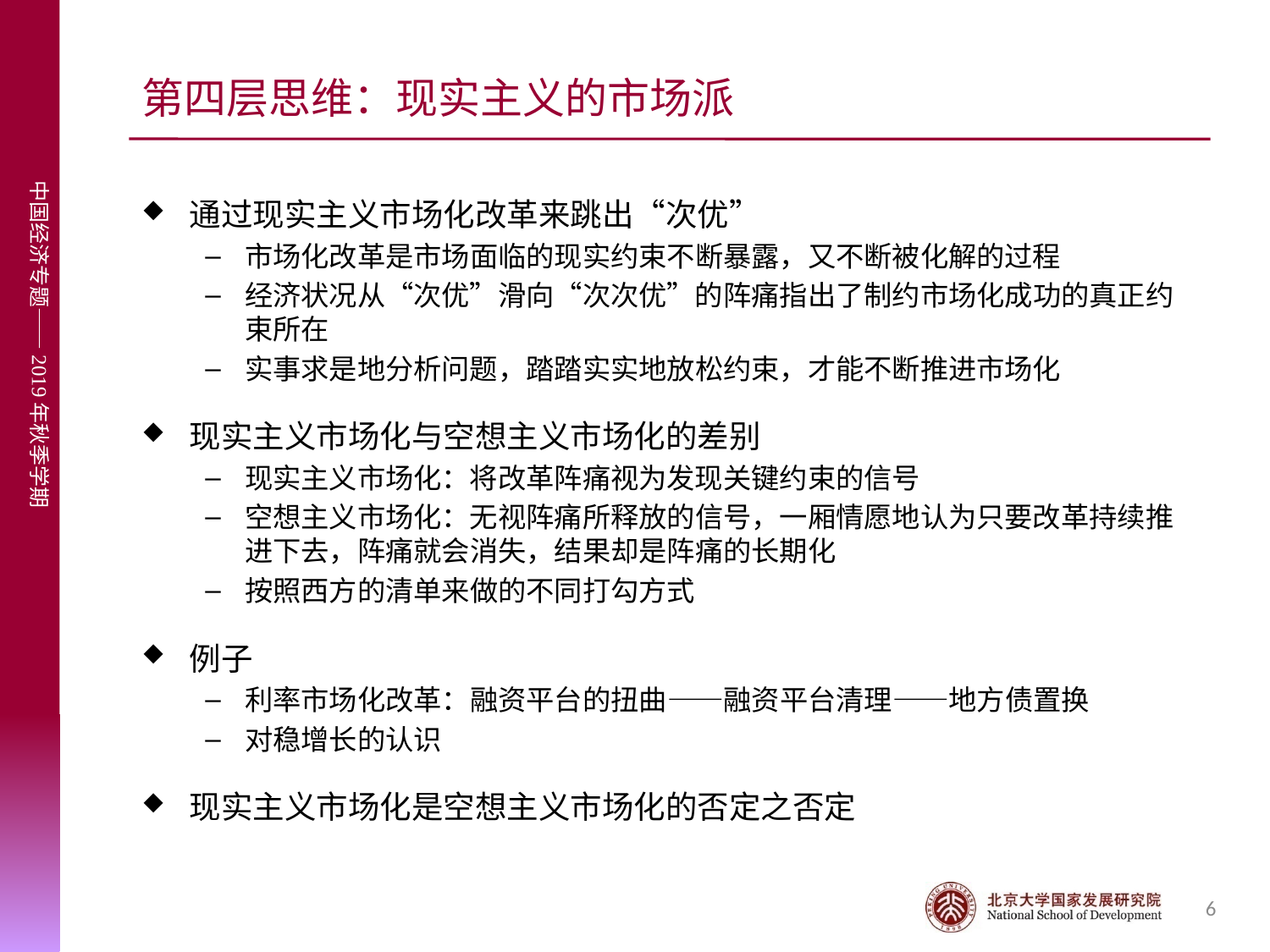

# 第四层思维：现实主义的市场派
通过现实主义市场化改革来跳出“次优”
市场化改革是市场面临的现实约束不断暴露，又不断被化解的过程
经济状况从“次优”滑向“次次优”的阵痛指出了制约市场化成功的真正约束所在
实事求是地分析问题，踏踏实实地放松约束，才能不断推进市场化
现实主义市场化与空想主义市场化的差别
现实主义市场化：将改革阵痛视为发现关键约束的信号
空想主义市场化：无视阵痛所释放的信号，一厢情愿地认为只要改革持续推进下去，阵痛就会消失，结果却是阵痛的长期化
按照西方的清单来做的不同打勾方式
例子
利率市场化改革：融资平台的扭曲——融资平台清理——地方债置换
对稳增长的认识
现实主义市场化是空想主义市场化的否定之否定

6